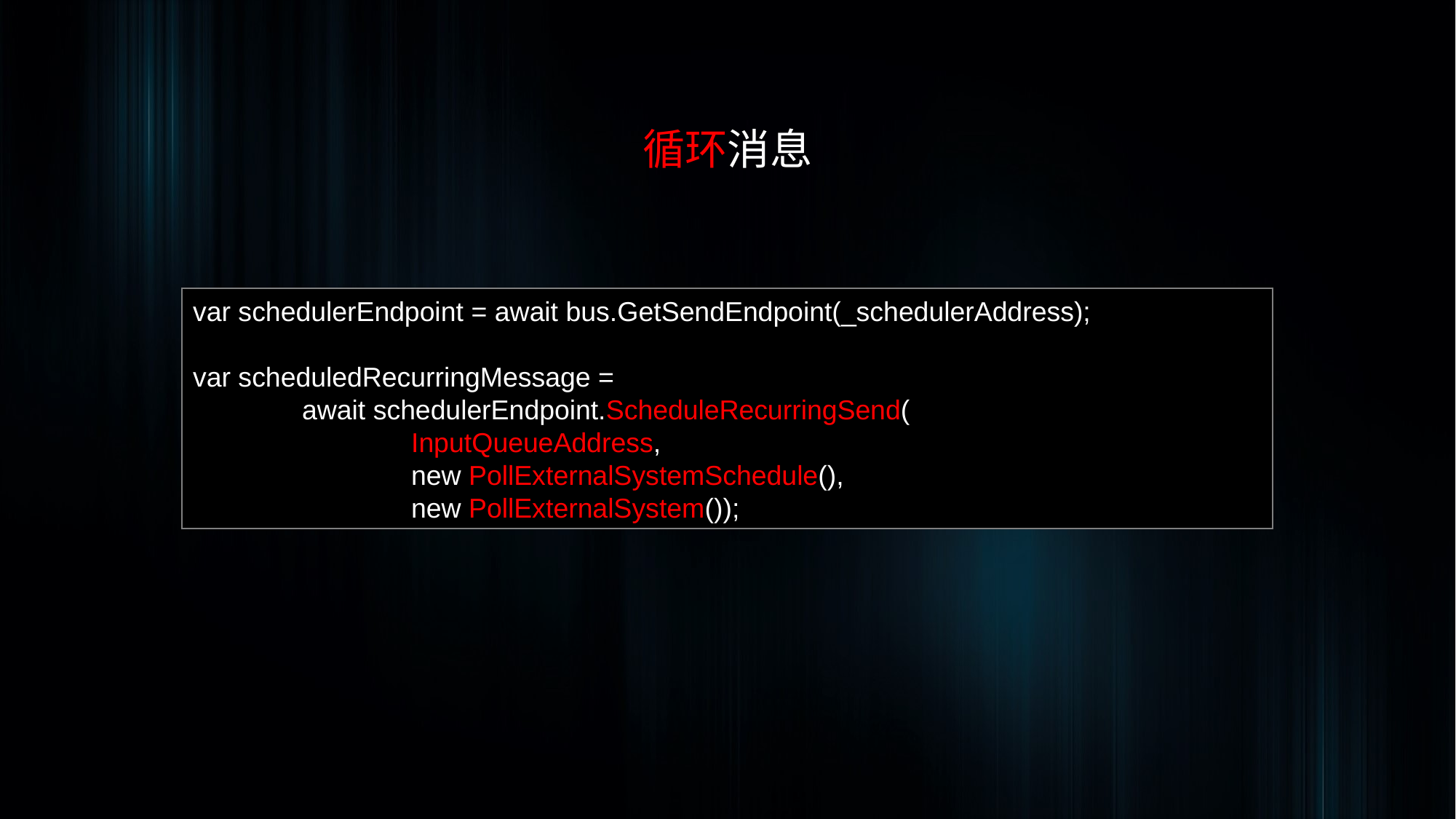

循环消息
var schedulerEndpoint = await bus.GetSendEndpoint(_schedulerAddress);

var scheduledRecurringMessage =
	await schedulerEndpoint.ScheduleRecurringSend(
    		InputQueueAddress,
		new PollExternalSystemSchedule(),
		new PollExternalSystem());